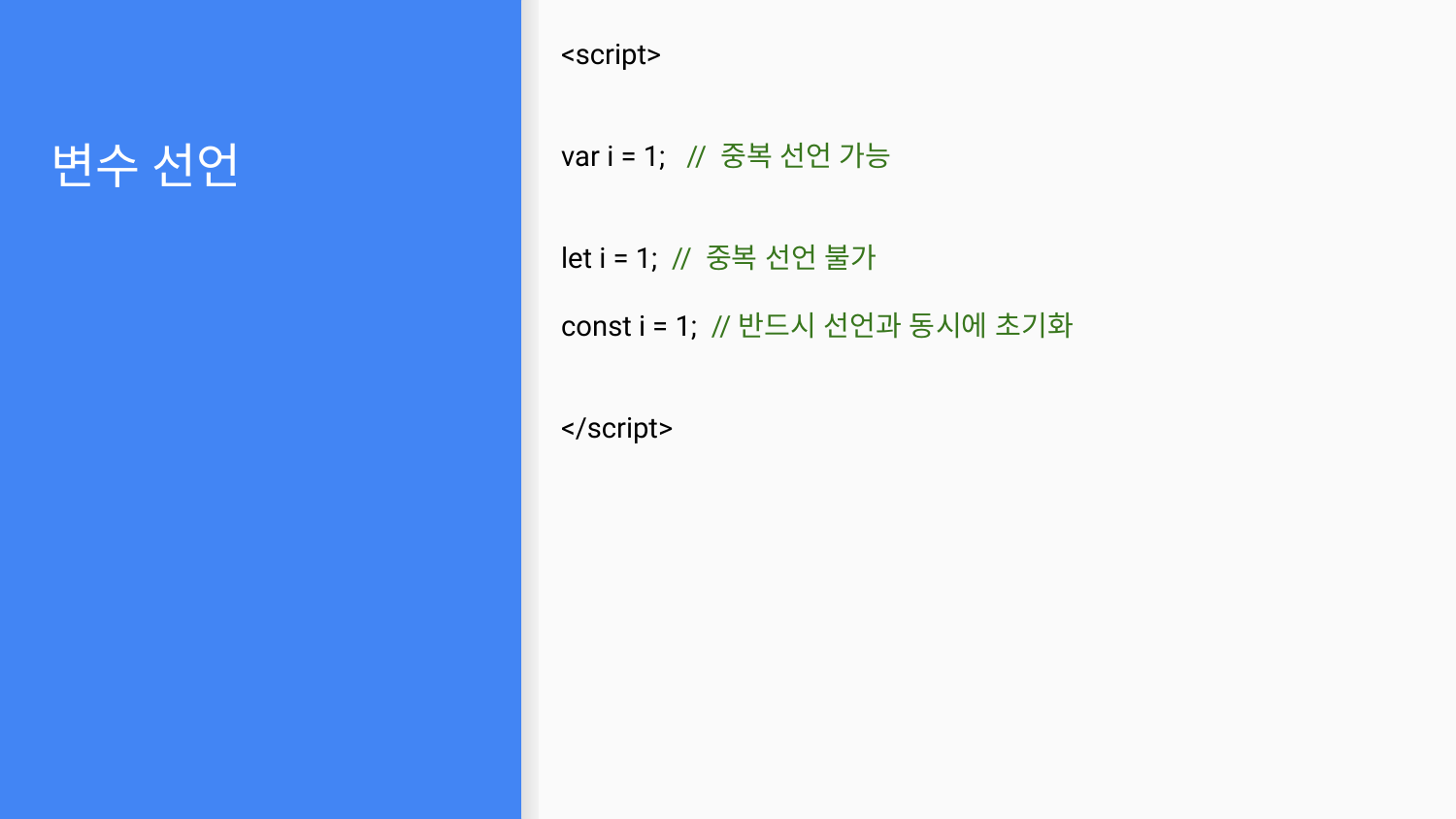

<script>

var i = 1;   // 중복 선언 가능

let i = 1;  // 중복 선언 불가

const i = 1;  //반드시 선언과 동시에 초기화

</script>
# 변수 선언